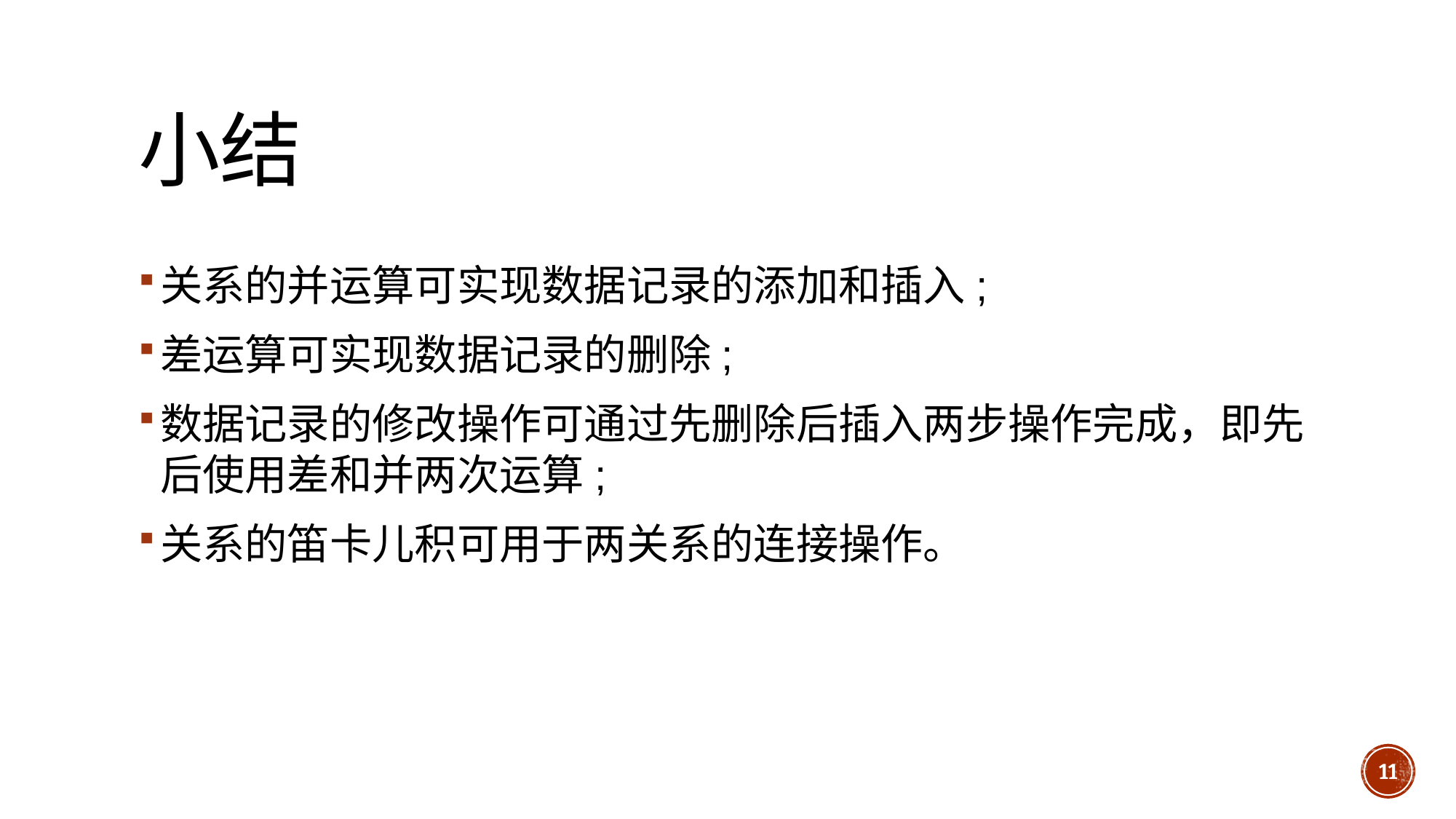

# 小结
关系的并运算可实现数据记录的添加和插入;
差运算可实现数据记录的删除;
数据记录的修改操作可通过先删除后插入两步操作完成，即先后使用差和并两次运算;
关系的笛卡儿积可用于两关系的连接操作。

11